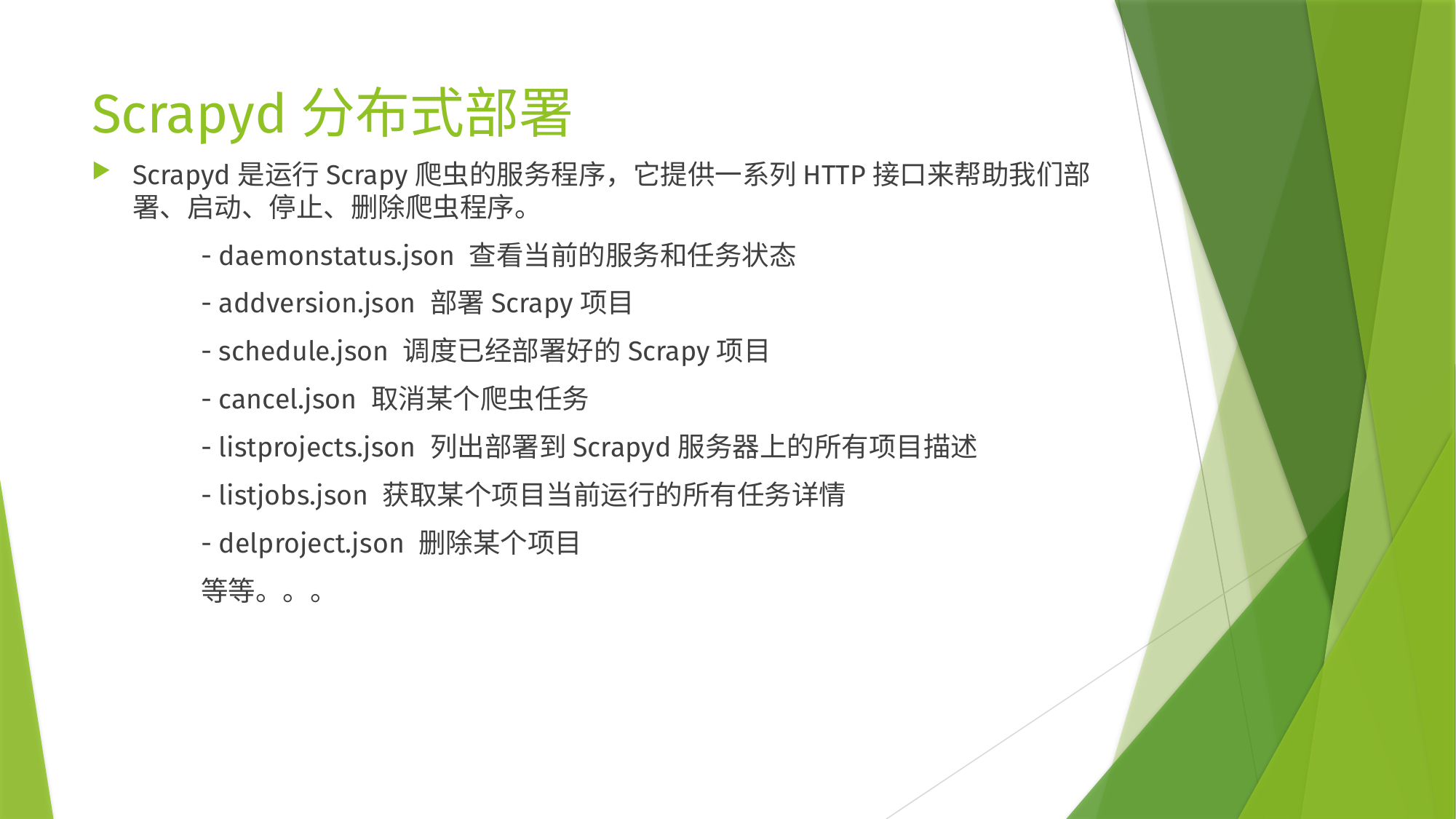

# Scrapyd分布式部署
Scrapyd是运行Scrapy爬虫的服务程序，它提供一系列HTTP接口来帮助我们部署、启动、停止、删除爬虫程序。
	- daemonstatus.json 查看当前的服务和任务状态
	- addversion.json 部署Scrapy项目
	- schedule.json 调度已经部署好的Scrapy项目
	- cancel.json 取消某个爬虫任务
	- listprojects.json 列出部署到Scrapyd服务器上的所有项目描述
	- listjobs.json 获取某个项目当前运行的所有任务详情
	- delproject.json 删除某个项目
	等等。。。